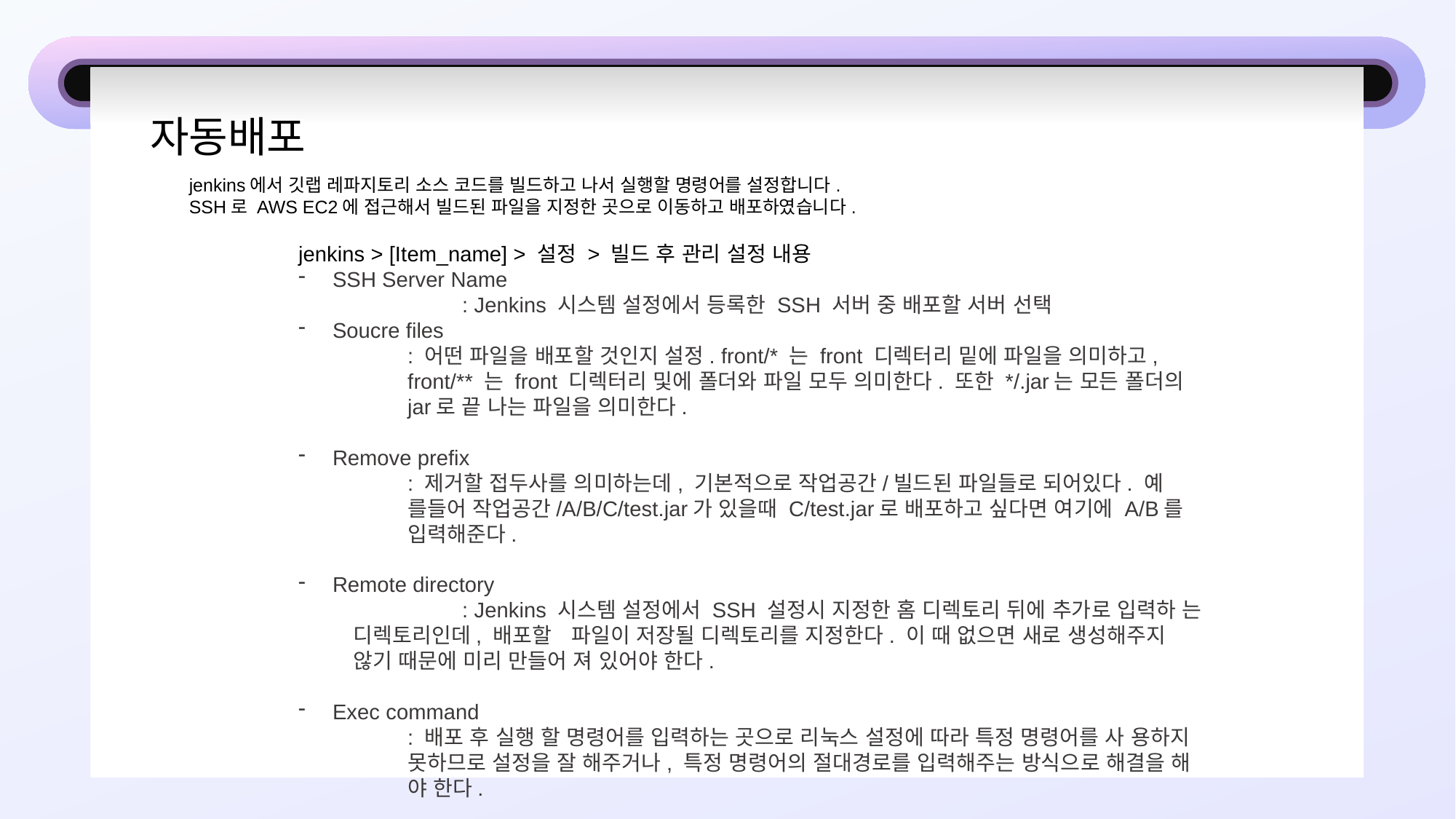

POWER POINT PRESENTATION
Enjoy your stylish business and campus life with BIZCAM

자동배포
jenkins에서 깃랩 레파지토리 소스 코드를 빌드하고 나서 실행할 명령어를 설정합니다.
SSH로 AWS EC2에 접근해서 빌드된 파일을 지정한 곳으로 이동하고 배포하였습니다.
jenkins > [Item_name] > 설정 > 빌드 후 관리 설정 내용
SSH Server Name
	: Jenkins 시스템 설정에서 등록한 SSH 서버 중 배포할 서버 선택
Soucre files
: 어떤 파일을 배포할 것인지 설정. front/* 는 front 디렉터리 밑에 파일을 의미하고, front/** 는 front 디렉터리 및에 폴더와 파일 모두 의미한다. 또한 */.jar는 모든 폴더의 jar로 끝 나는 파일을 의미한다.

Remove prefix
: 제거할 접두사를 의미하는데, 기본적으로 작업공간/빌드된 파일들로 되어있다. 예 를들어 작업공간/A/B/C/test.jar가 있을때 C/test.jar로 배포하고 싶다면 여기에 A/B를 입력해준다.

Remote directory
	: Jenkins 시스템 설정에서 SSH 설정시 지정한 홈 디렉토리 뒤에 추가로 입력하 는 디렉토리인데, 배포할 	파일이 저장될 디렉토리를 지정한다. 이 때 없으면 새로 생성해주지 않기 때문에 미리 만들어 져 있어야 한다.

Exec command
: 배포 후 실행 할 명령어를 입력하는 곳으로 리눅스 설정에 따라 특정 명령어를 사 용하지 못하므로 설정을 잘 해주거나, 특정 명령어의 절대경로를 입력해주는 방식으로 해결을 해 야 한다.